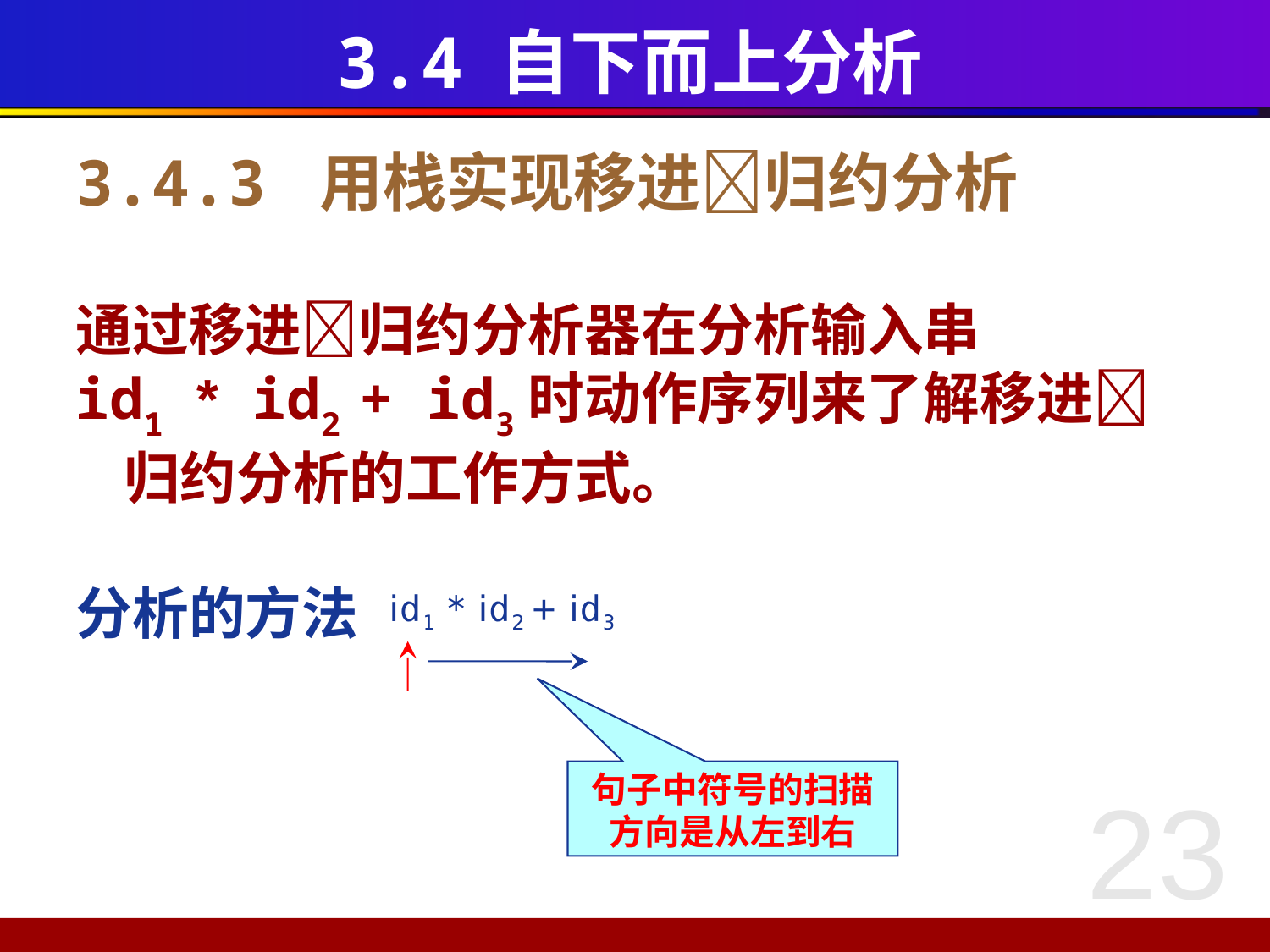

# 3.4 自下而上分析
3.4.3 用栈实现移进−归约分析

通过移进−归约分析器在分析输入串
id1 * id2 + id3时动作序列来了解移进−归约分析的工作方式。

分析的方法
id1 * id2 + id3

句子中符号的扫描方向是从左到右